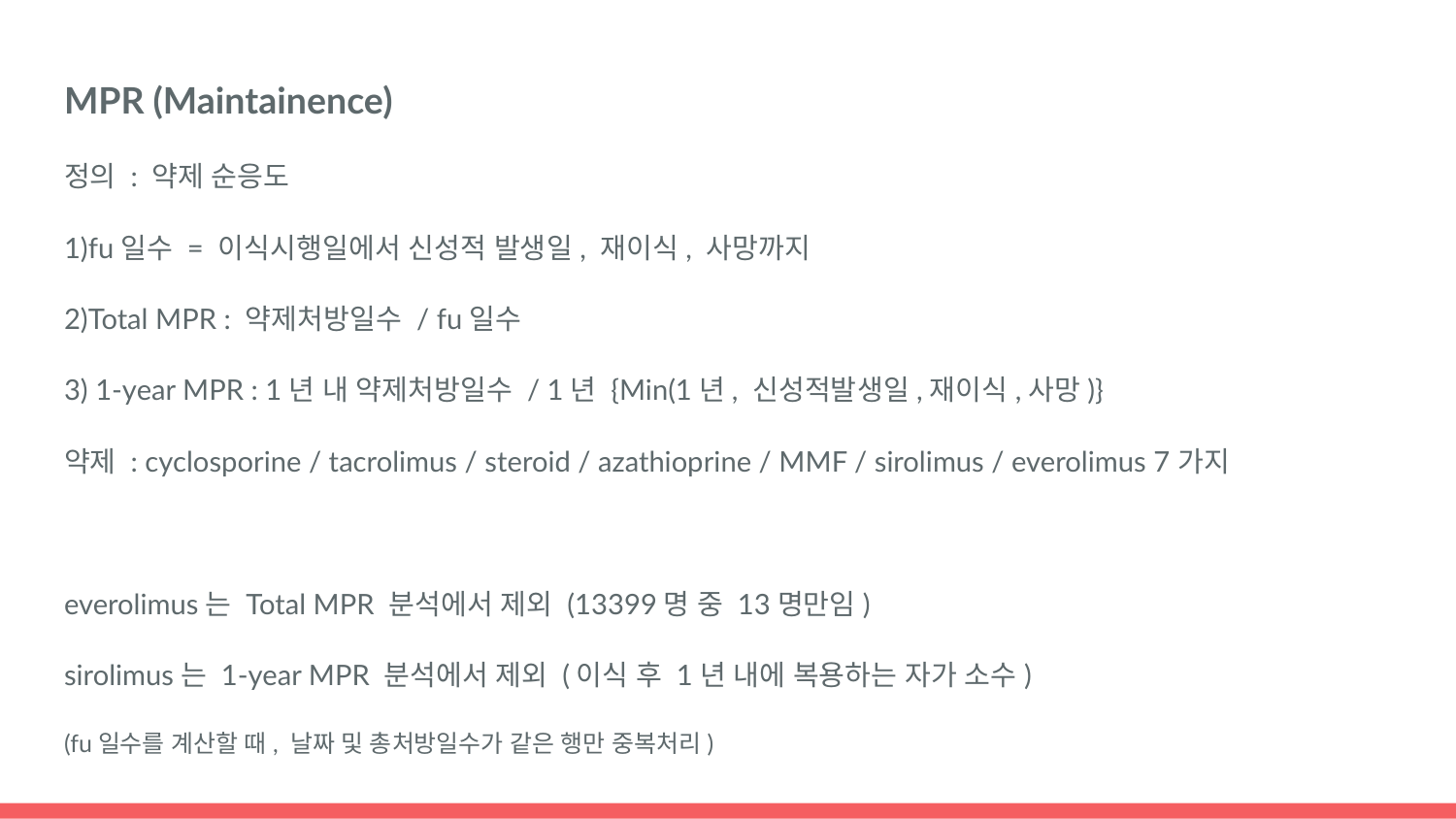

MPR (Maintainence)
정의 : 약제 순응도
1)fu일수 = 이식시행일에서 신성적 발생일, 재이식, 사망까지
2)Total MPR : 약제처방일수 / fu일수
3) 1-year MPR : 1년 내 약제처방일수 / 1년 {Min(1년, 신성적발생일,재이식,사망)}
약제 : cyclosporine / tacrolimus / steroid / azathioprine / MMF / sirolimus / everolimus 7가지

everolimus는 Total MPR 분석에서 제외 (13399명 중 13명만임)
sirolimus는 1-year MPR 분석에서 제외 (이식 후 1년 내에 복용하는 자가 소수)
(fu일수를 계산할 때, 날짜 및 총처방일수가 같은 행만 중복처리)